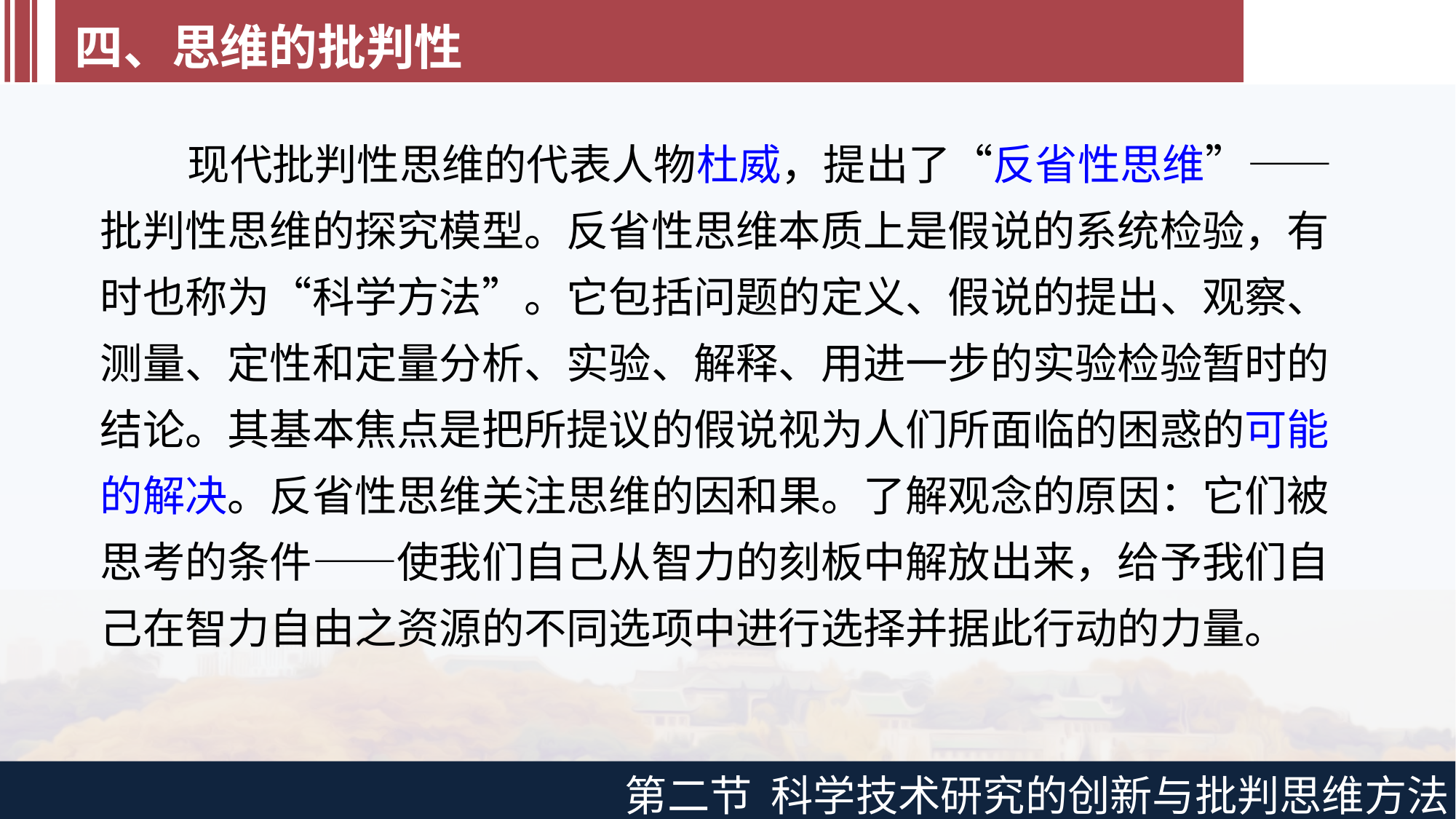

四、思维的批判性
现代批判性思维的代表人物杜威，提出了“反省性思维”——批判性思维的探究模型。反省性思维本质上是假说的系统检验，有时也称为“科学方法”。它包括问题的定义、假说的提出、观察、测量、定性和定量分析、实验、解释、用进一步的实验检验暂时的结论。其基本焦点是把所提议的假说视为人们所面临的困惑的可能的解决。反省性思维关注思维的因和果。了解观念的原因：它们被思考的条件——使我们自己从智力的刻板中解放出来，给予我们自己在智力自由之资源的不同选项中进行选择并据此行动的力量。
第二节  科学技术研究的创新与批判思维方法